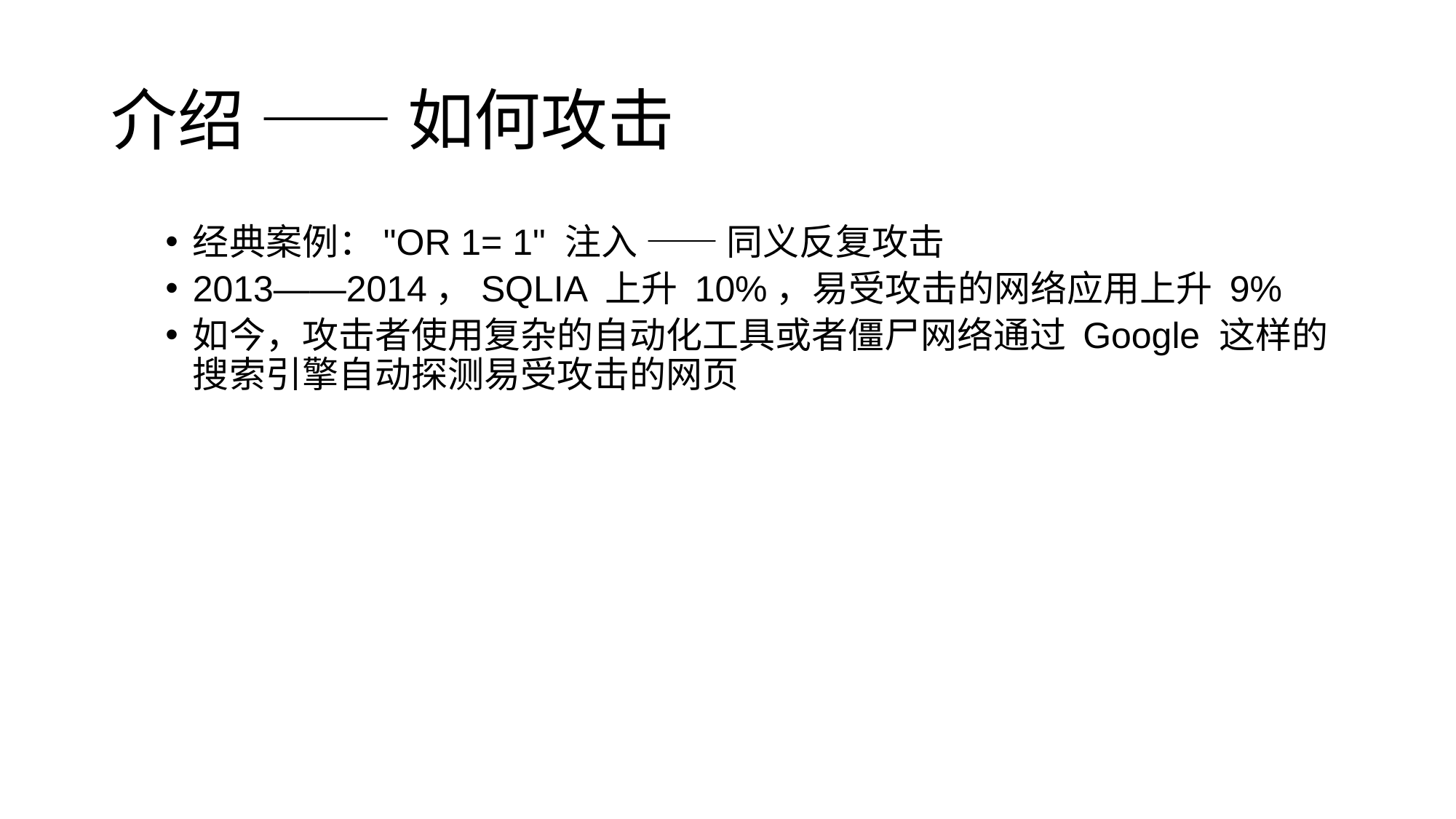

# 介绍 —— 如何攻击
经典案例："OR 1= 1" 注入 —— 同义反复攻击
2013——2014，SQLIA 上升 10%，易受攻击的网络应用上升 9%
如今，攻击者使用复杂的自动化工具或者僵尸网络通过 Google 这样的搜索引擎自动探测易受攻击的网页